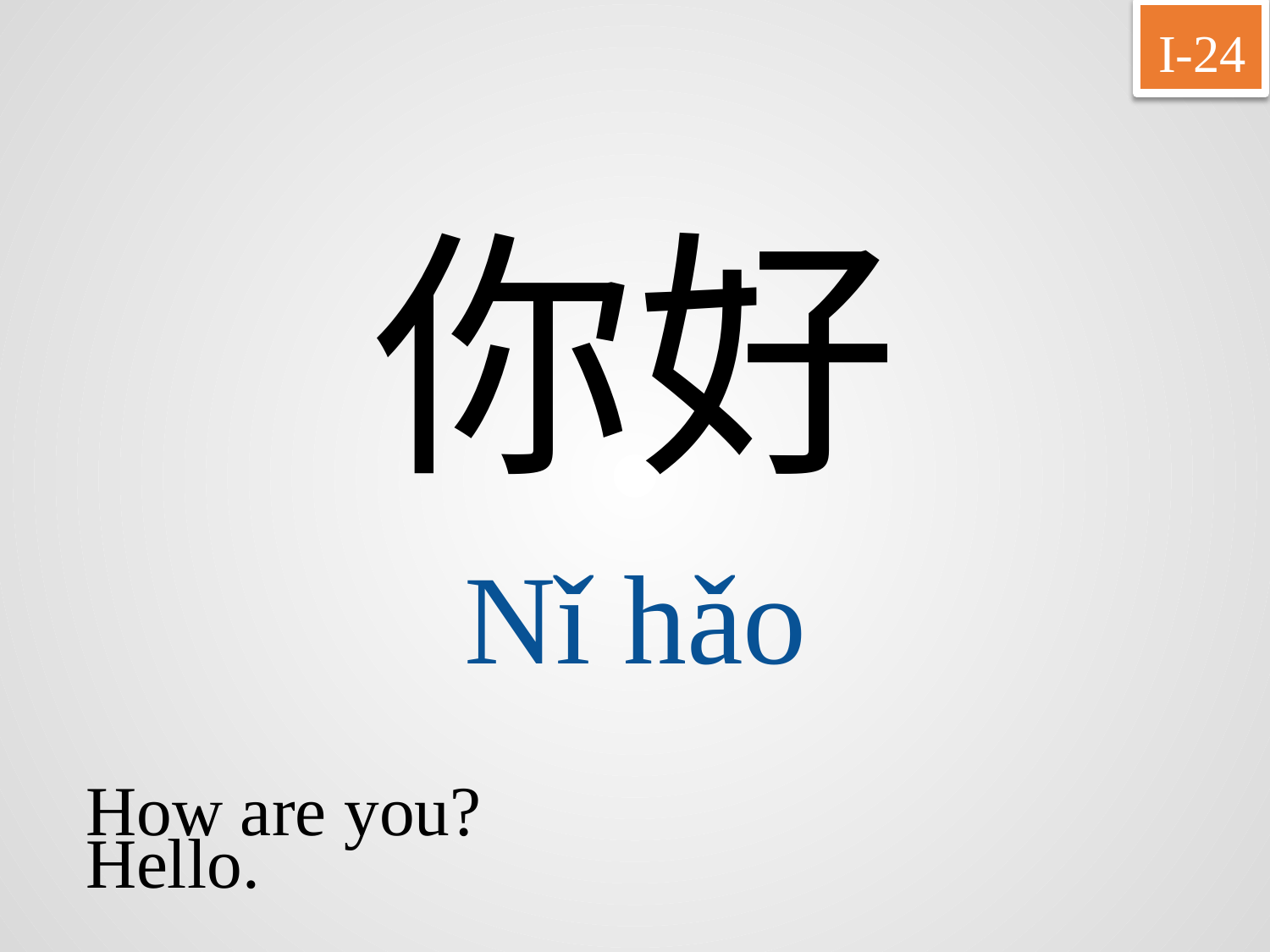

I-24

你好
Nǐ	hǎo
How are you?
Hello.